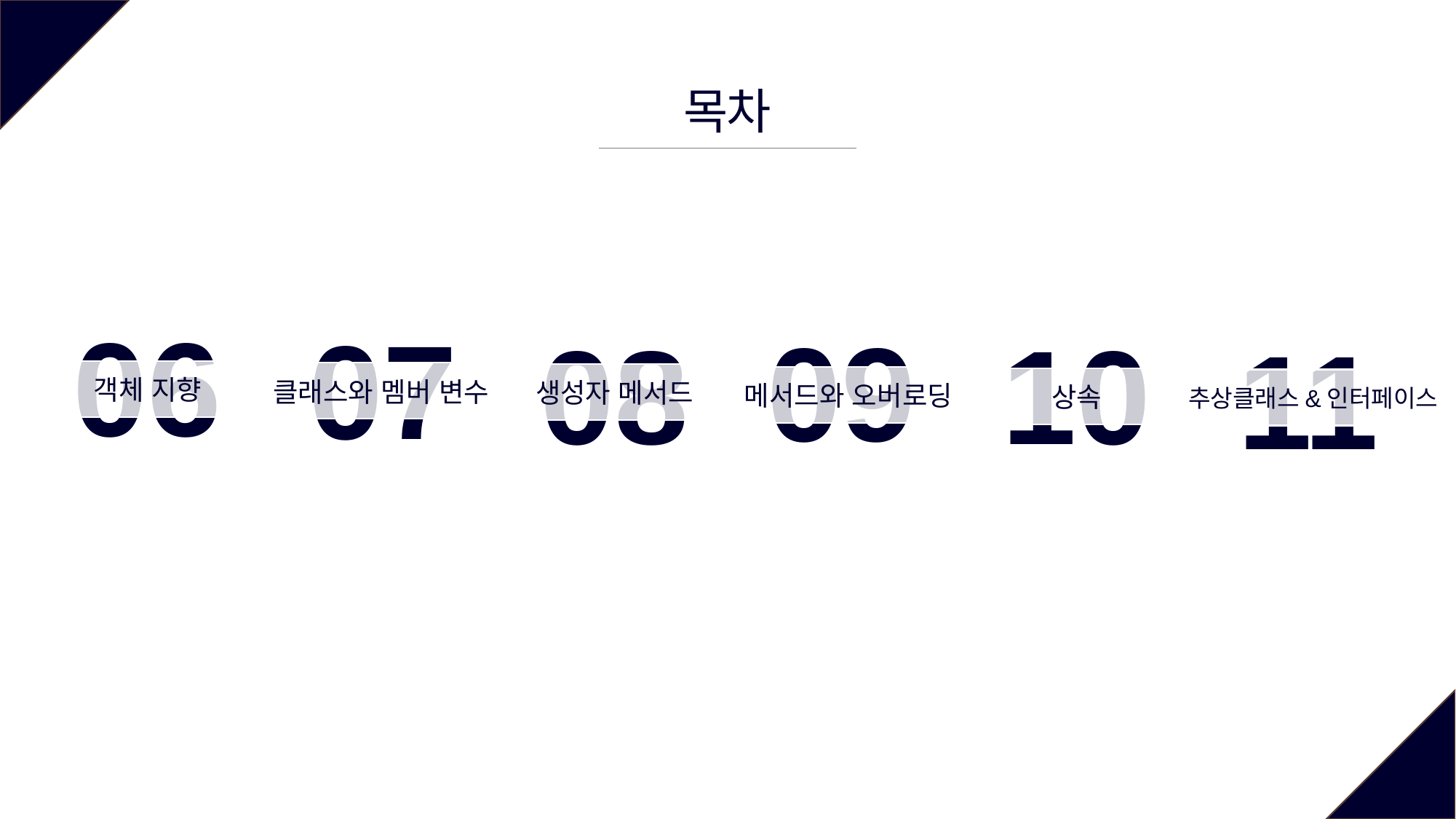

목차
06
07
09
08
10
11
객체 지향
클래스와 멤버 변수
생성자 메서드
메서드와 오버로딩
상속
추상클래스&인터페이스